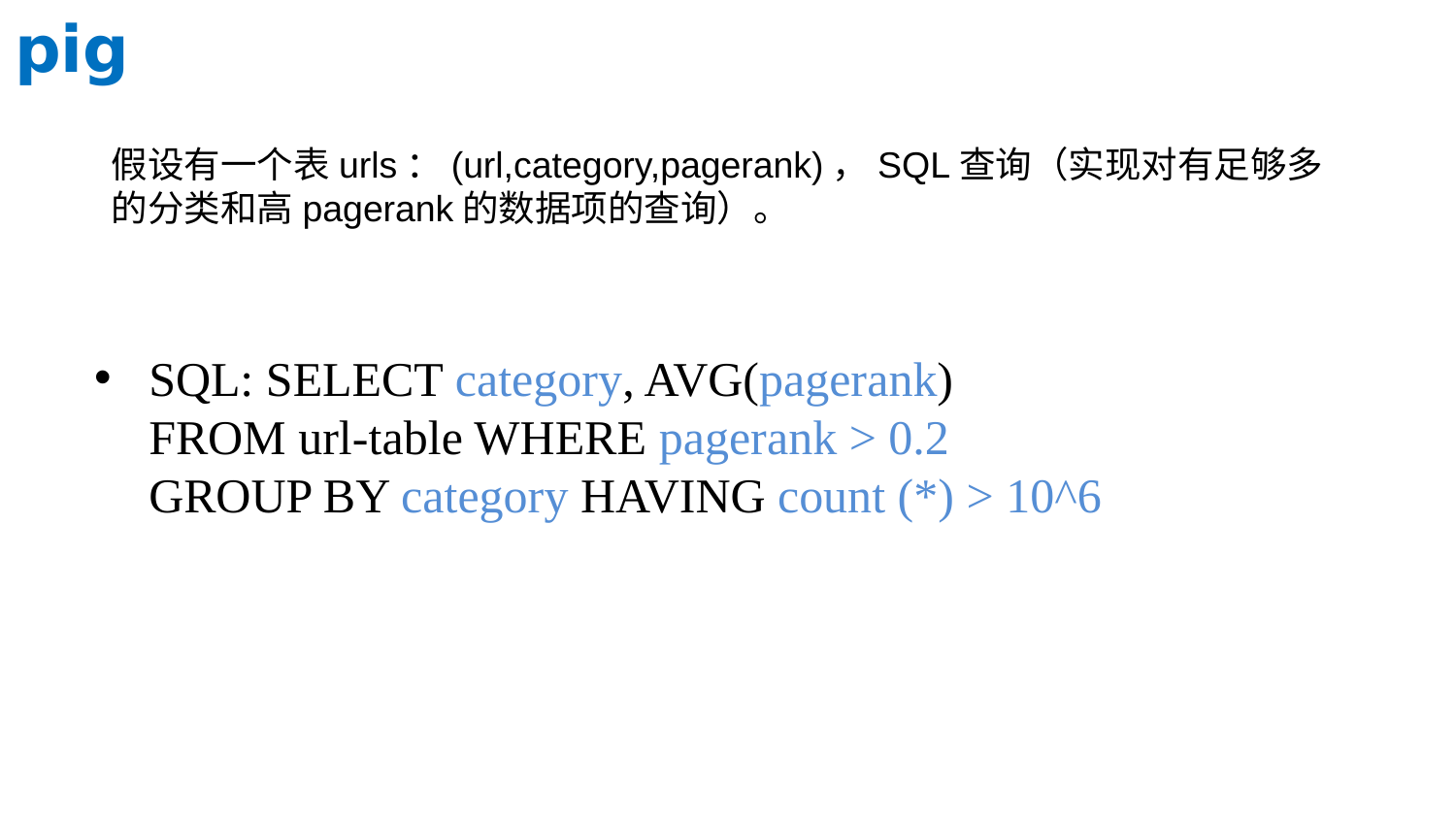

pig
假设有一个表urls：(url,category,pagerank)，SQL查询（实现对有足够多的分类和高pagerank的数据项的查询）。
SQL: SELECT category, AVG(pagerank)
FROM url-table WHERE pagerank > 0.2
GROUP BY category HAVING count (*) > 10^6